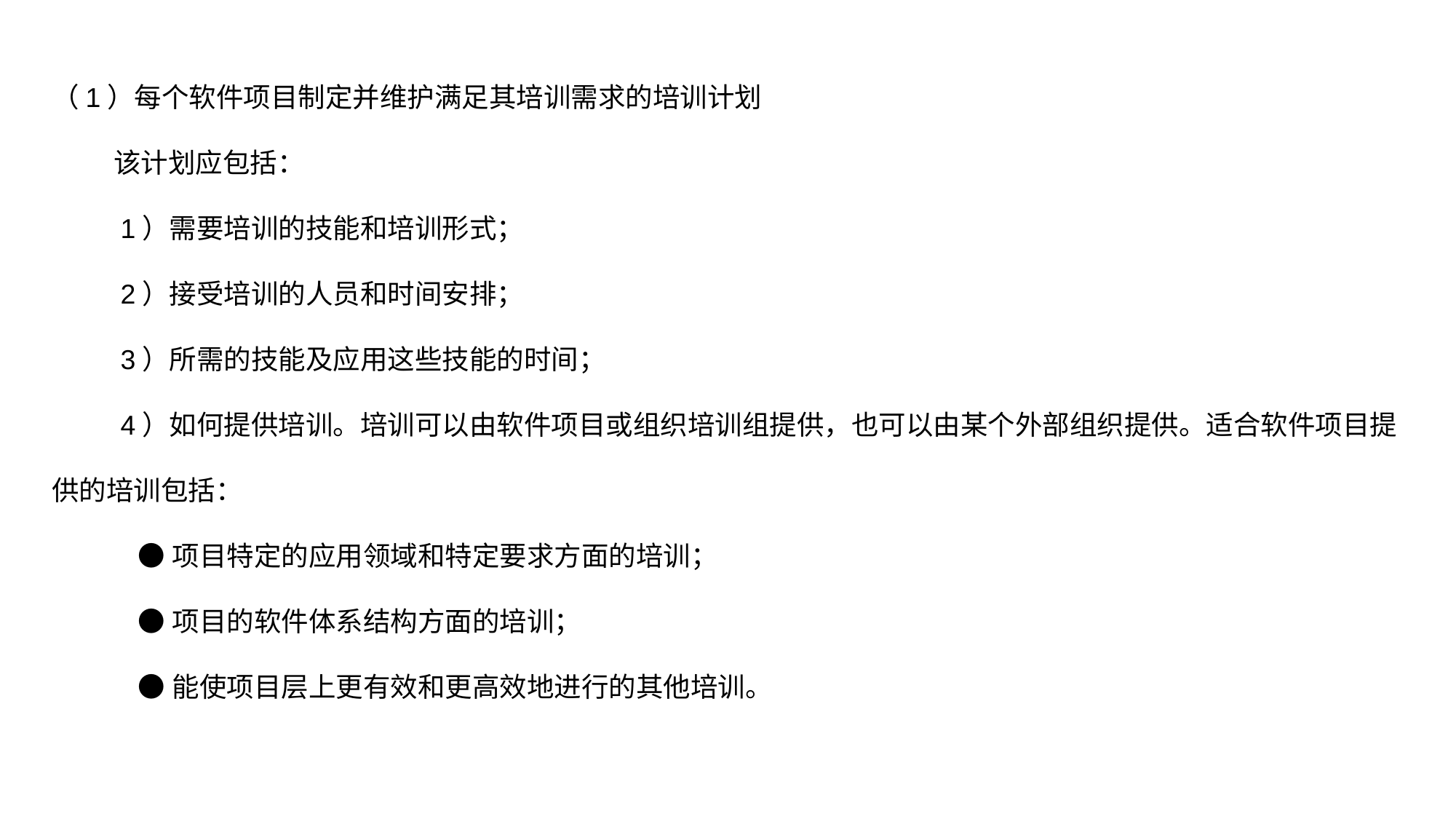

（1）每个软件项目制定并维护满足其培训需求的培训计划
         该计划应包括：
         1）需要培训的技能和培训形式；
         2）接受培训的人员和时间安排；
         3）所需的技能及应用这些技能的时间；
         4）如何提供培训。培训可以由软件项目或组织培训组提供，也可以由某个外部组织提供。适合软件项目提供的培训包括：
              ●项目特定的应用领域和特定要求方面的培训；
              ●项目的软件体系结构方面的培训；
              ●能使项目层上更有效和更高效地进行的其他培训。